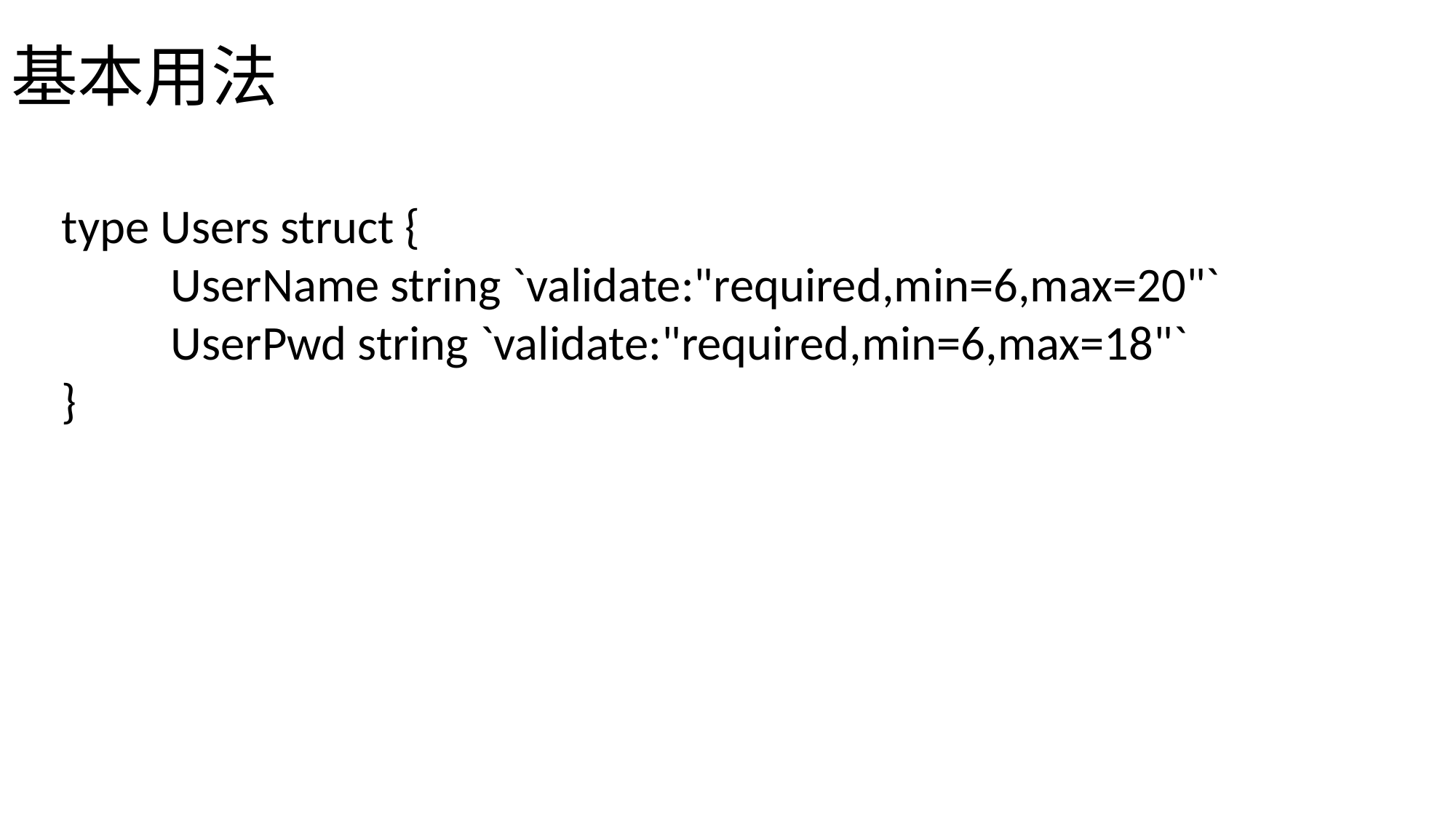

# 基本用法
type Users struct {
	UserName string `validate:"required,min=6,max=20"`
	UserPwd string `validate:"required,min=6,max=18"`
}